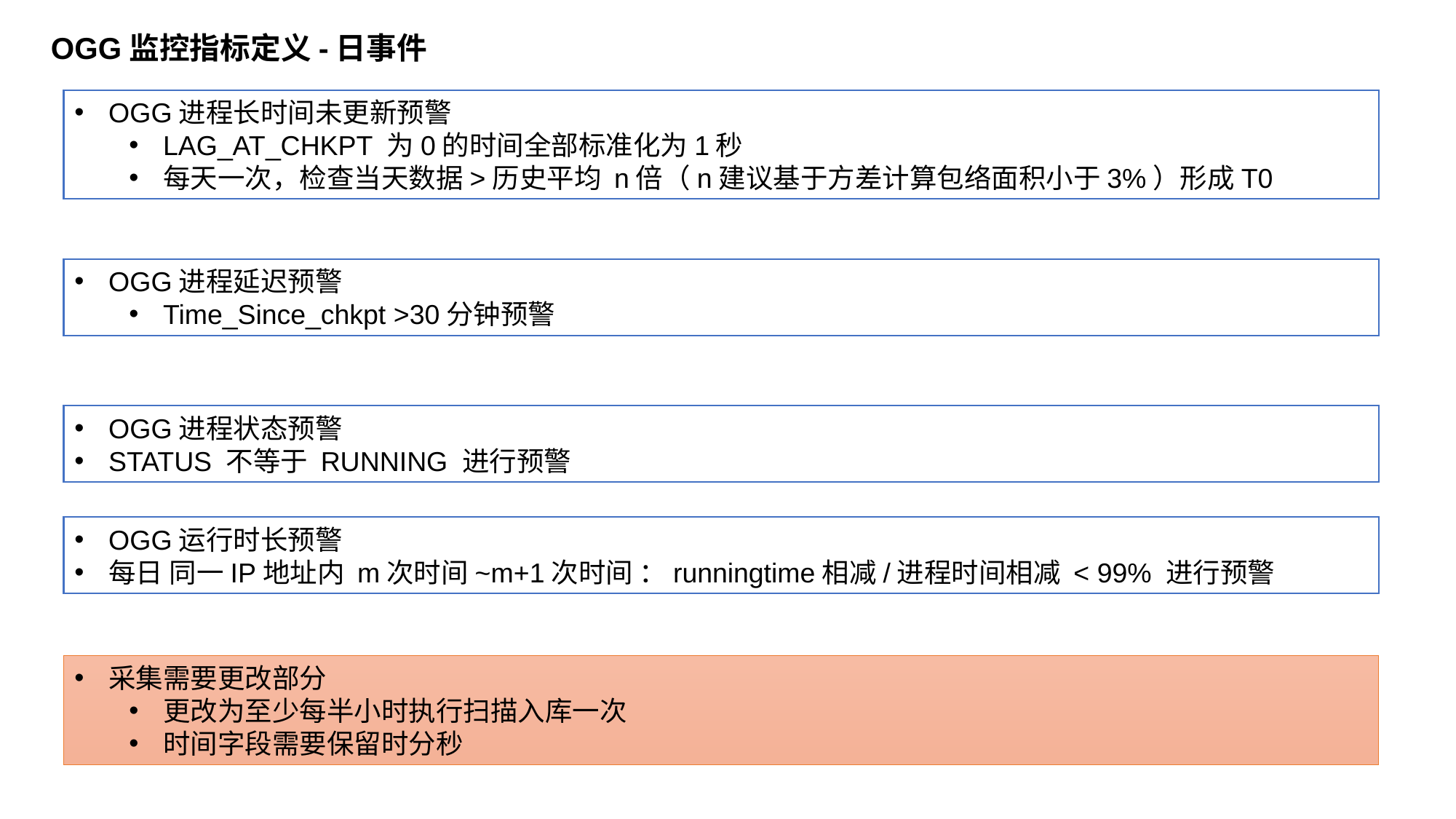

OGG监控指标定义-日事件
OGG进程长时间未更新预警
LAG_AT_CHKPT 为0的时间全部标准化为1秒
每天一次，检查当天数据>历史平均 n倍（n建议基于方差计算包络面积小于3%）形成T0
OGG进程延迟预警
Time_Since_chkpt >30分钟预警

OGG进程状态预警
STATUS 不等于 RUNNING 进行预警
OGG运行时长预警
每日 同一IP地址内 m次时间~m+1次时间 ：runningtime相减/进程时间相减 < 99% 进行预警
采集需要更改部分
更改为至少每半小时执行扫描入库一次
时间字段需要保留时分秒